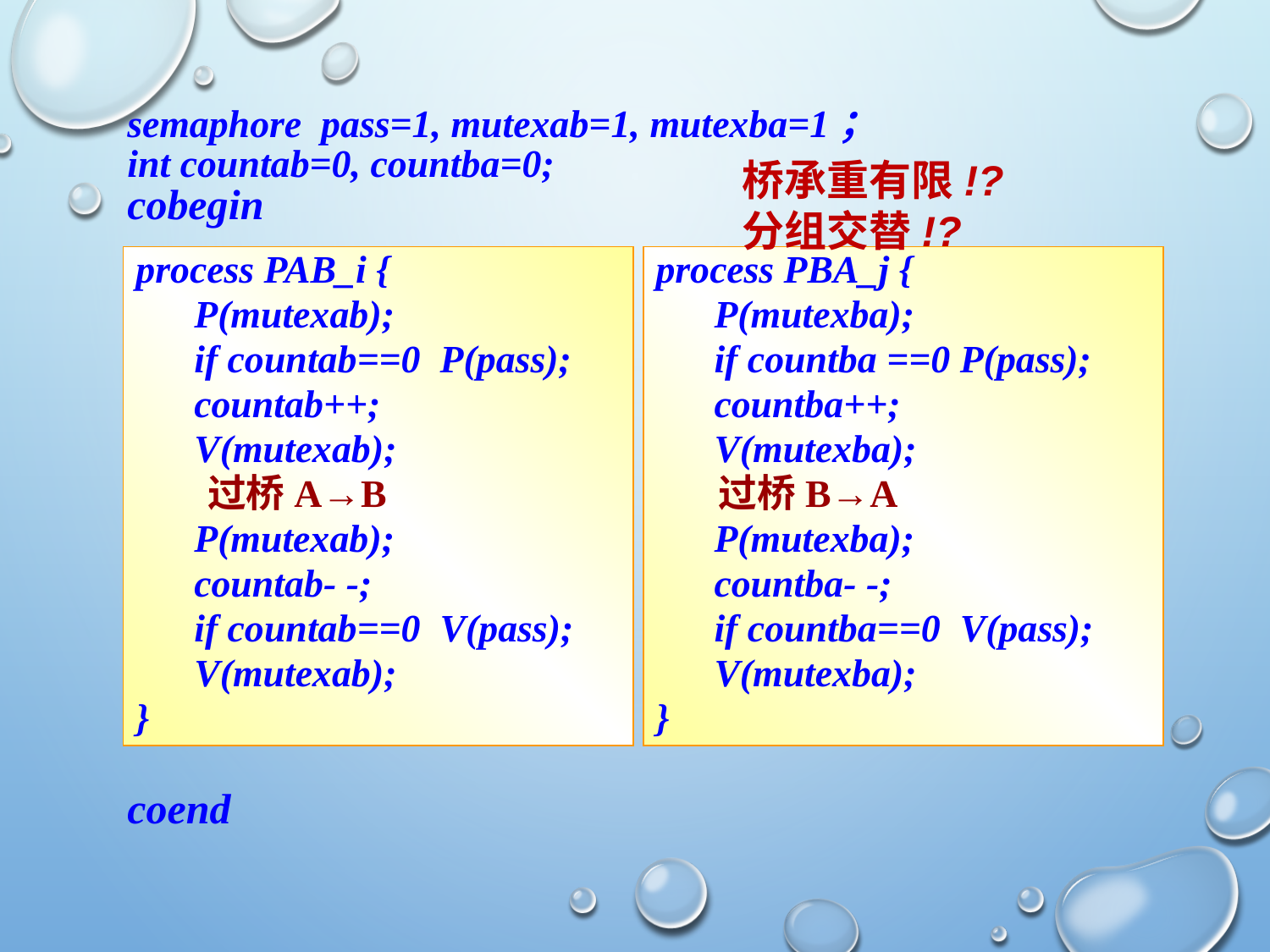

#
semaphore  pass=1, mutexab=1, mutexba=1；
int countab=0, countba=0;
cobegin

coend
桥承重有限!?
分组交替!?
process PAB_i {
      P(mutexab);
      if countab==0  P(pass);
      countab++;
      V(mutexab);
       过桥A→B
      P(mutexab);
      countab- -;
      if countab==0  V(pass);
      V(mutexab);
}
process PBA_j {
      P(mutexba);
      if countba ==0 P(pass);
      countba++;
      V(mutexba);
      过桥B→A
      P(mutexba);
      countba- -;
      if countba==0  V(pass);
      V(mutexba);
}